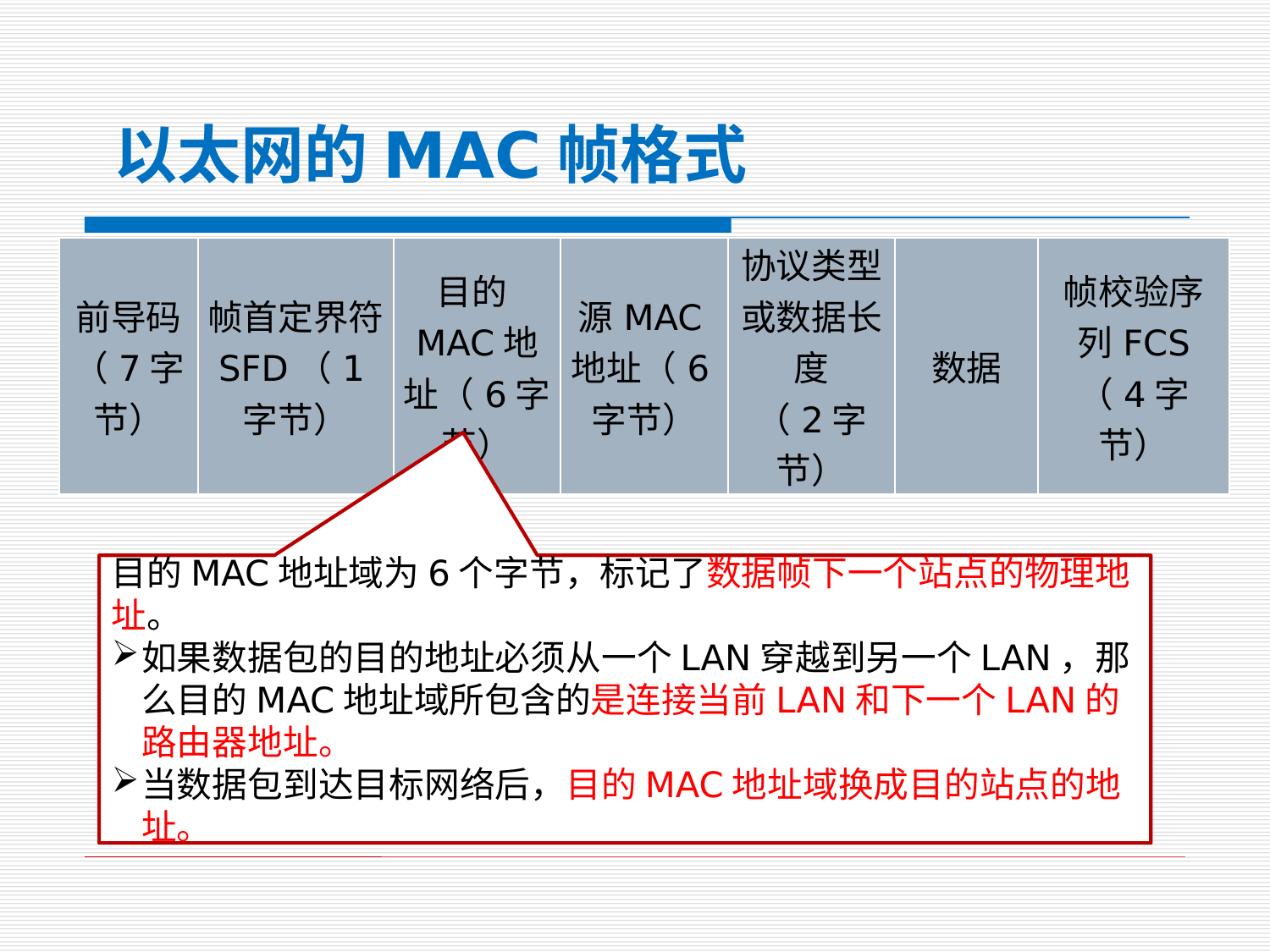

# 以太网的MAC帧格式
| 前导码 （7字节） | 帧首定界符SFD（1字节） | 目的MAC地址（6字节） | 源MAC地址（6字节） | 协议类型或数据长度 （2字节） | 数据 | 帧校验序列FCS （4字节） |
| --- | --- | --- | --- | --- | --- | --- |
目的MAC地址域为6个字节，标记了数据帧下一个站点的物理地址。
如果数据包的目的地址必须从一个LAN穿越到另一个LAN，那么目的MAC地址域所包含的是连接当前LAN和下一个LAN的路由器地址。
当数据包到达目标网络后，目的MAC地址域换成目的站点的地址。